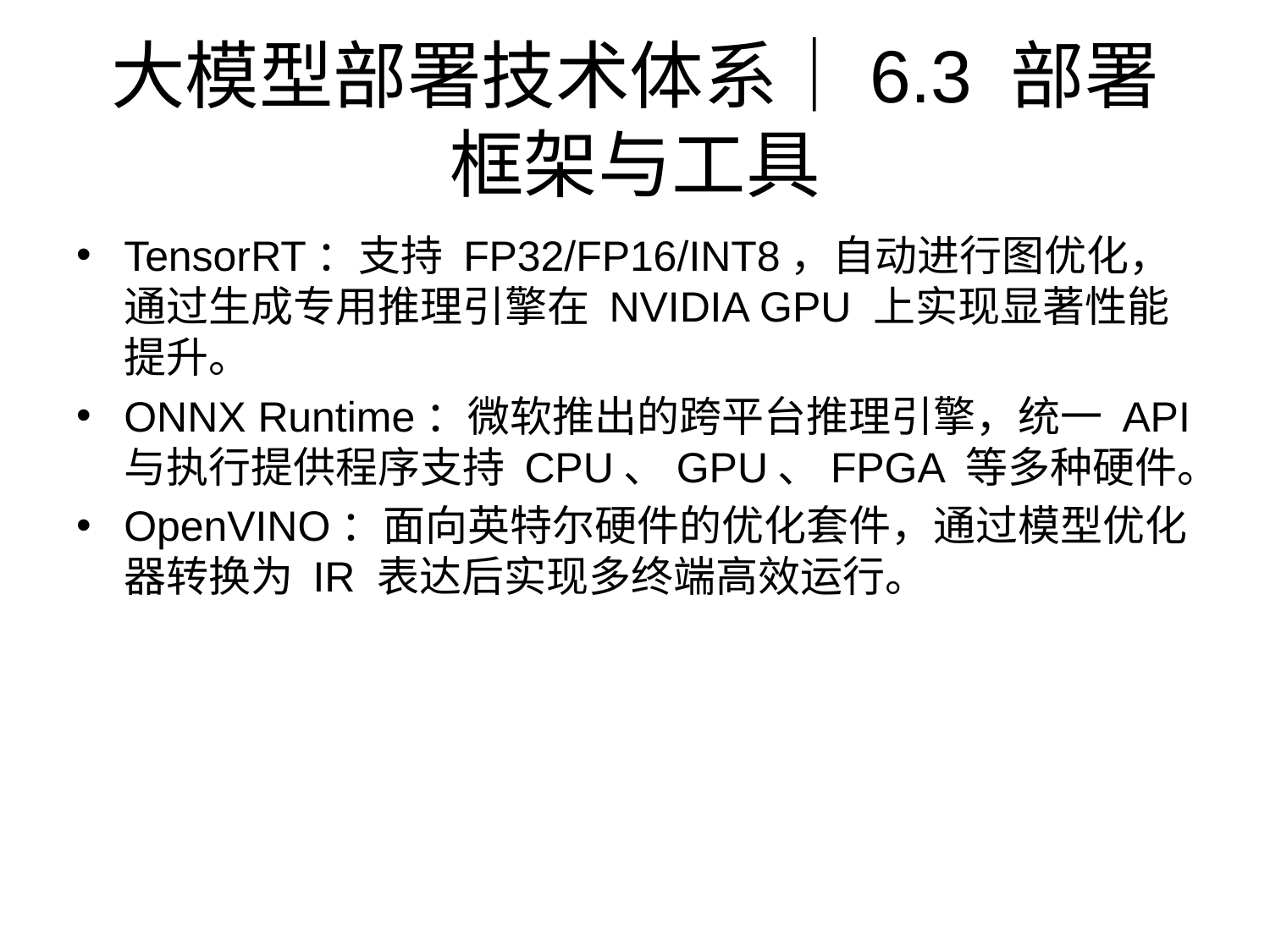

# 大模型部署技术体系｜6.3 部署框架与工具
TensorRT：支持 FP32/FP16/INT8，自动进行图优化，通过生成专用推理引擎在 NVIDIA GPU 上实现显著性能提升。
ONNX Runtime：微软推出的跨平台推理引擎，统一 API 与执行提供程序支持 CPU、GPU、FPGA 等多种硬件。
OpenVINO：面向英特尔硬件的优化套件，通过模型优化器转换为 IR 表达后实现多终端高效运行。